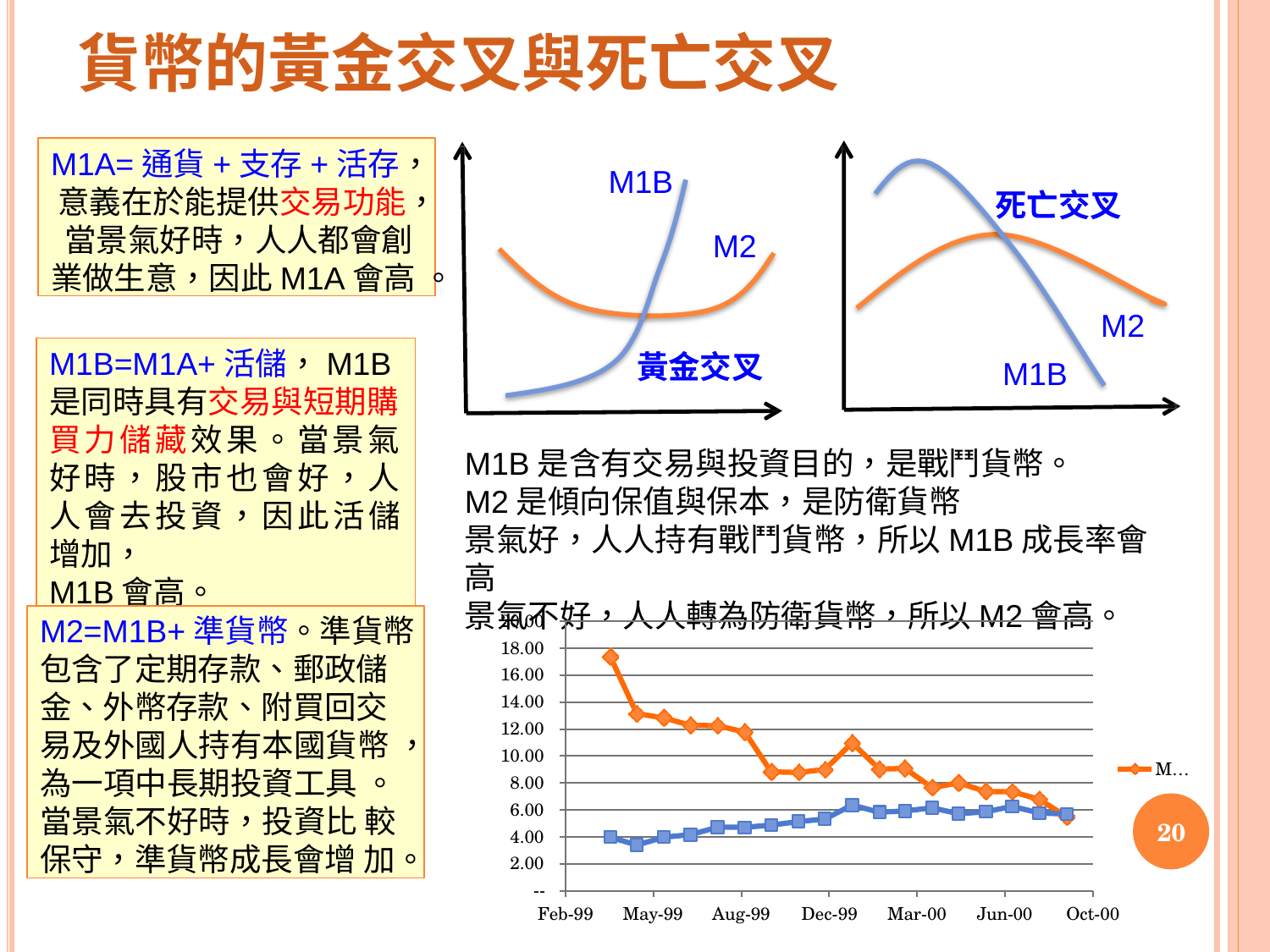

# 貨幣的黃金交叉與死亡交叉
M1A=通貨+支存+活存，  意義在於能提供交易功能，  當景氣好時，人人都會創 業做生意，因此M1A會高 。

M1B

死亡交叉
M2

M2
M1B=M1A+活儲，M1B
是同時具有交易與短期購
買力儲藏效果。當景氣 好時，股市也會好，人 人會去投資，因此活儲 增加，
M1B會高。
黃金交叉
M1B

M1B是含有交易與投資目的，是戰鬥貨幣。
M2是傾向保值與保本，是防衛貨幣
景氣好，人人持有戰鬥貨幣，所以M1B成長率會高
景氣不好，人人轉為防衛貨幣，所以M2會高。
20.00
18.00
16.00
14.00
12.00
10.00
8.00
6.00
4.00
2.00
--
M2=M1B+準貨幣。準貨幣 包含了定期存款、郵政儲 金、外幣存款、附買回交 易及外國人持有本國貨幣 ，為一項中長期投資工具 。 當景氣不好時，投資比 較 保守，準貨幣成長會增 加。

M…

20

Feb-99
May-99
Aug-99
Dec-99
Mar-00
Jun-00
Oct-00